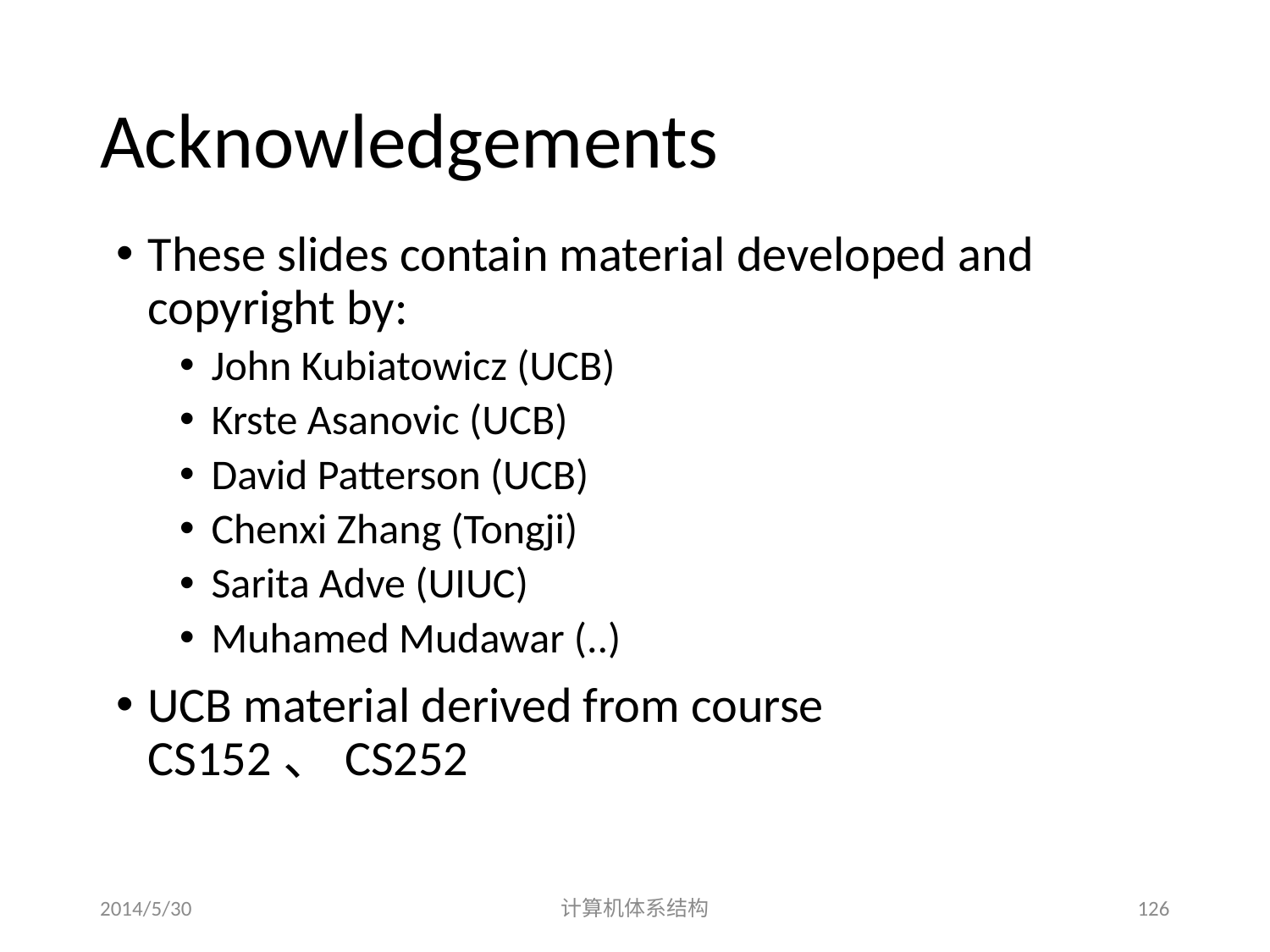

# Acknowledgements
These slides contain material developed and copyright by:
John Kubiatowicz (UCB)
Krste Asanovic (UCB)
David Patterson (UCB)
Chenxi Zhang (Tongji)
Sarita Adve (UIUC)
Muhamed Mudawar (..)
UCB material derived from course CS152、CS252

2014/5/30
计算机体系结构
126